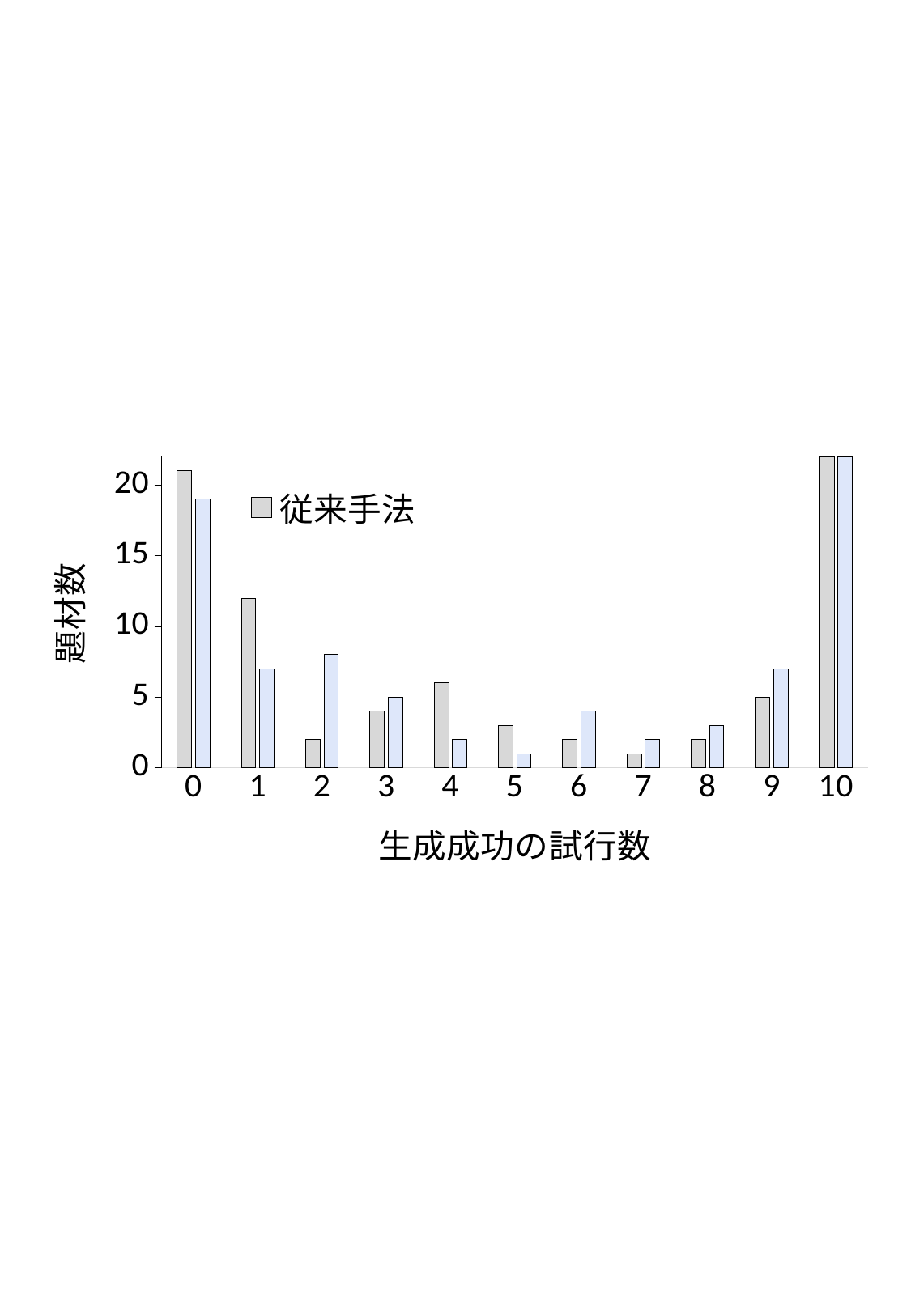

### Chart

| Category | 従来手法 | 提案手法 |
|---|---|---|
| 0 | 21.0 | 19.0 |
| 1 | 12.0 | 7.0 |
| 2 | 2.0 | 8.0 |
| 3 | 4.0 | 5.0 |
| 4 | 6.0 | 2.0 |
| 5 | 3.0 | 1.0 |
| 6 | 2.0 | 4.0 |
| 7 | 1.0 | 2.0 |
| 8 | 2.0 | 3.0 |
| 9 | 5.0 | 7.0 |
| 10 | 22.0 | 22.0 |